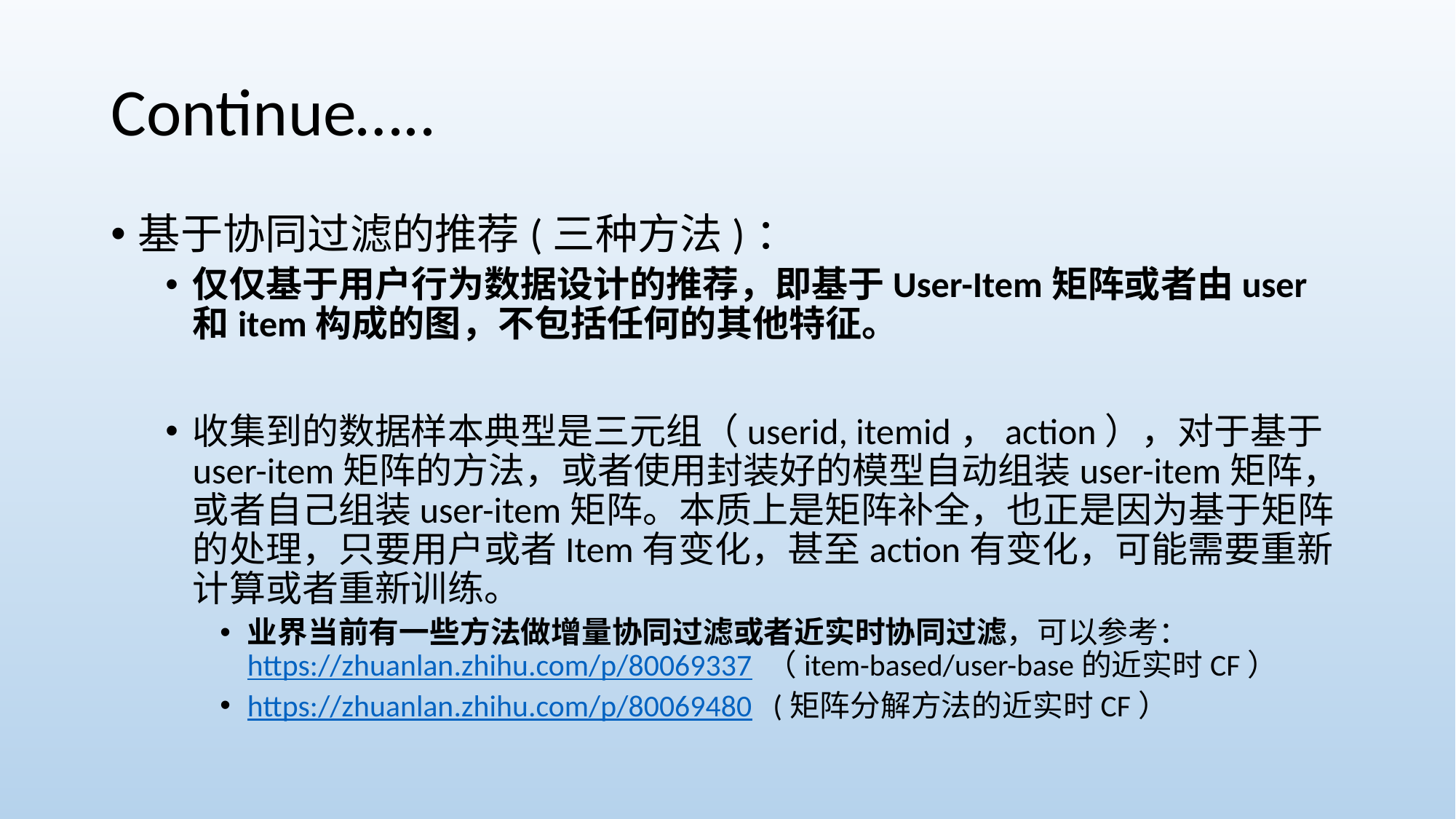

# Continue…..
基于协同过滤的推荐(三种方法)：
仅仅基于用户行为数据设计的推荐，即基于User-Item矩阵或者由user和item构成的图，不包括任何的其他特征。

收集到的数据样本典型是三元组（userid, itemid，action），对于基于user-item矩阵的方法，或者使用封装好的模型自动组装user-item矩阵，或者自己组装user-item矩阵。本质上是矩阵补全，也正是因为基于矩阵的处理，只要用户或者Item有变化，甚至action有变化，可能需要重新计算或者重新训练。
业界当前有一些方法做增量协同过滤或者近实时协同过滤，可以参考：https://zhuanlan.zhihu.com/p/80069337 （item-based/user-base的近实时CF）
https://zhuanlan.zhihu.com/p/80069480   (矩阵分解方法的近实时CF）